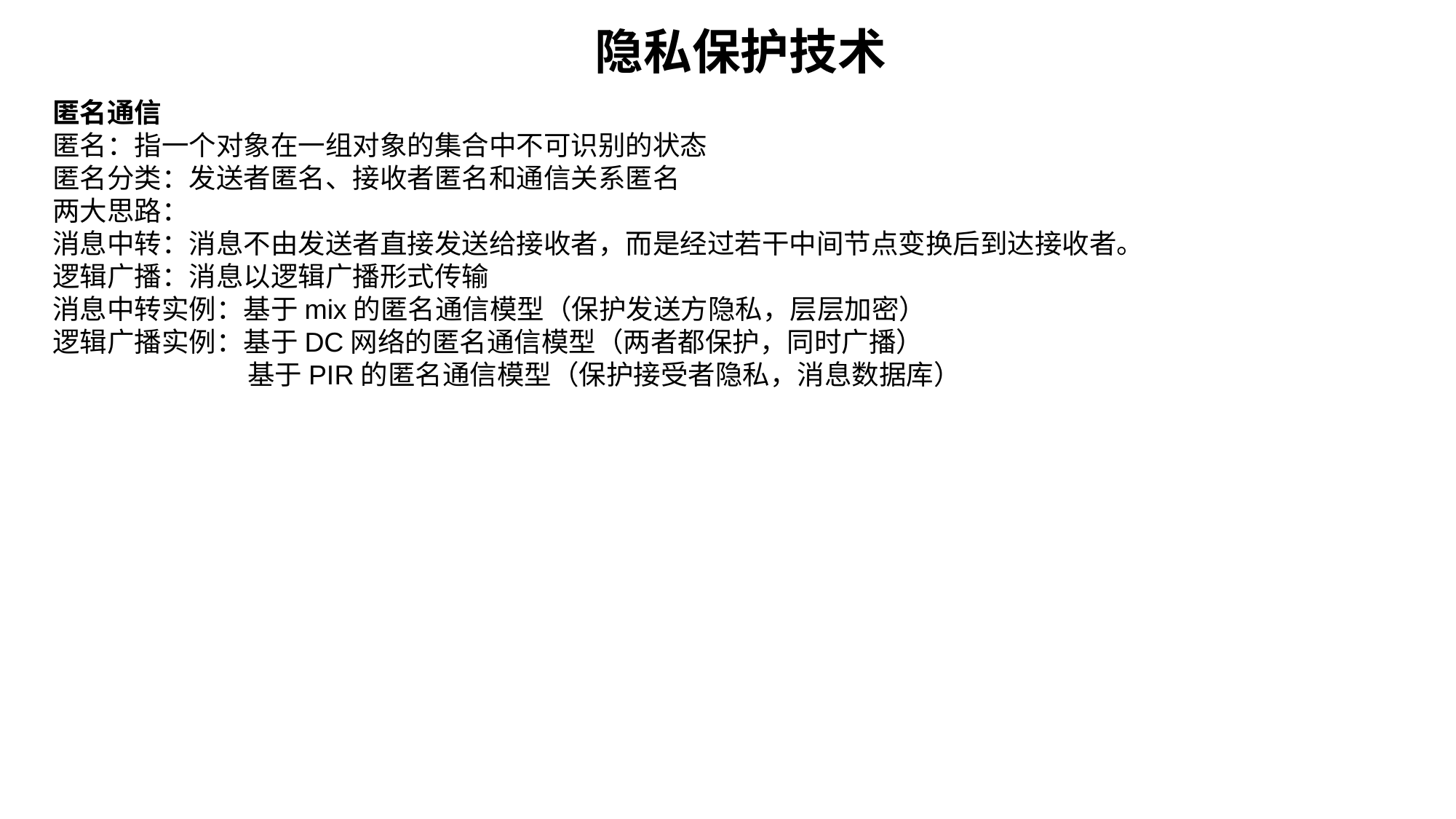

隐私保护技术
匿名通信
匿名：指一个对象在一组对象的集合中不可识别的状态
匿名分类：发送者匿名、接收者匿名和通信关系匿名
两大思路：
消息中转：消息不由发送者直接发送给接收者，而是经过若干中间节点变换后到达接收者。
逻辑广播：消息以逻辑广播形式传输
消息中转实例：基于mix的匿名通信模型（保护发送方隐私，层层加密）
逻辑广播实例：基于DC网络的匿名通信模型（两者都保护，同时广播）
    基于PIR的匿名通信模型（保护接受者隐私，消息数据库）